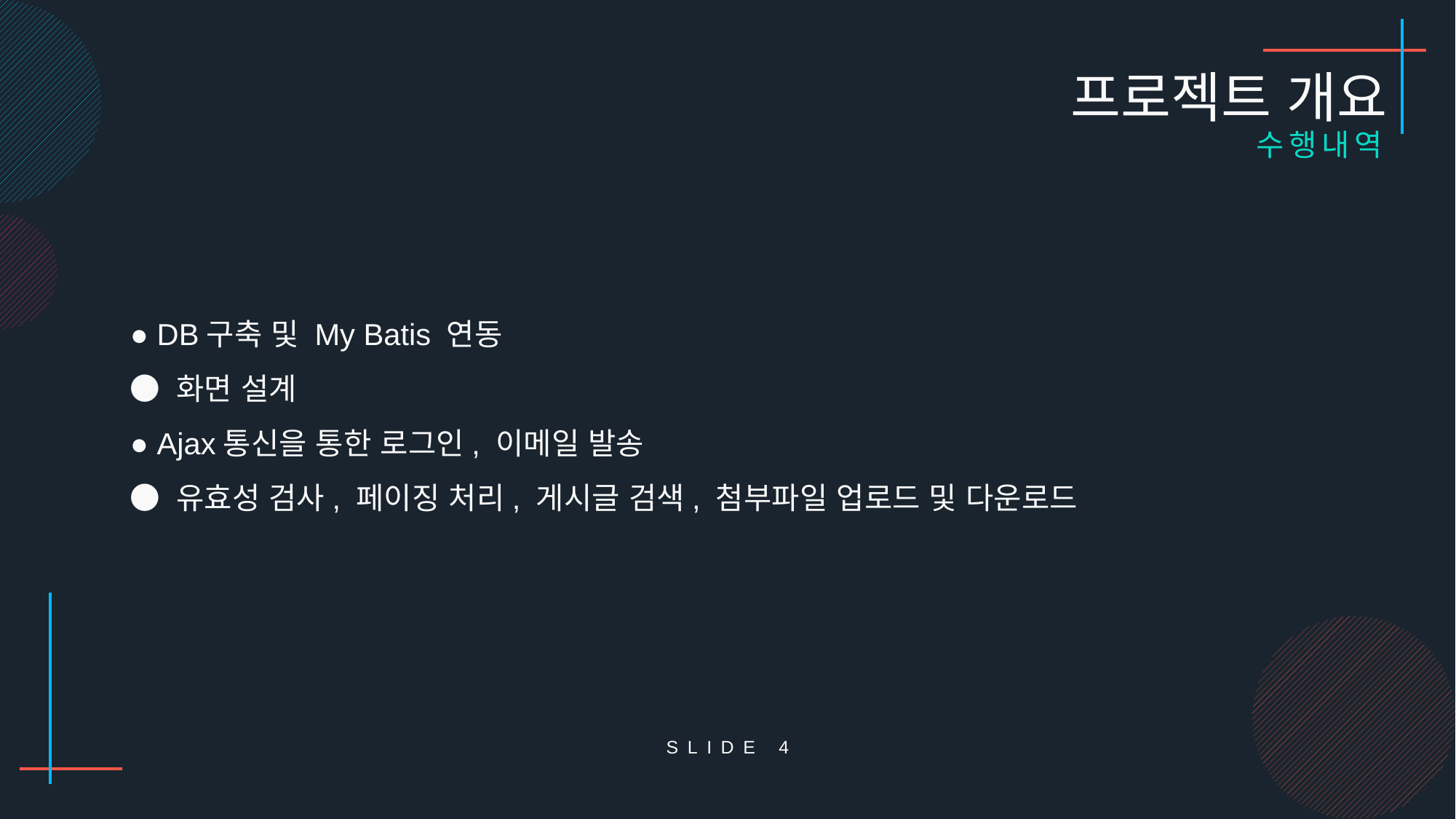

프로젝트 개요
수행내역
● DB구축 및 My Batis 연동
● 화면 설계
● Ajax통신을 통한 로그인, 이메일 발송
● 유효성 검사, 페이징 처리, 게시글 검색, 첨부파일 업로드 및 다운로드